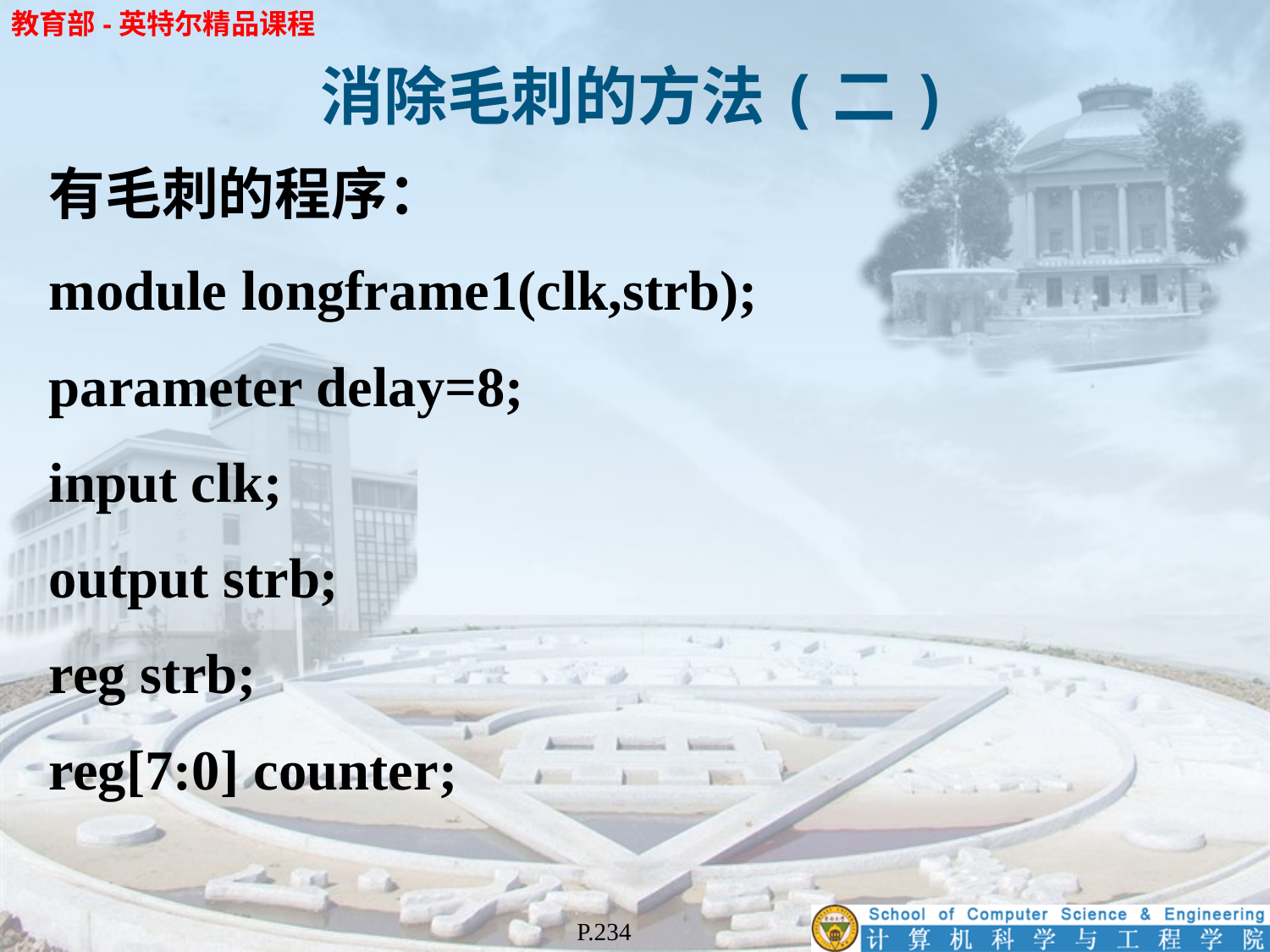

# 消除毛刺的方法(二)
有毛刺的程序：
module longframe1(clk,strb);
parameter delay=8;
input clk;
output strb;
reg strb;
reg[7:0] counter;
P.234